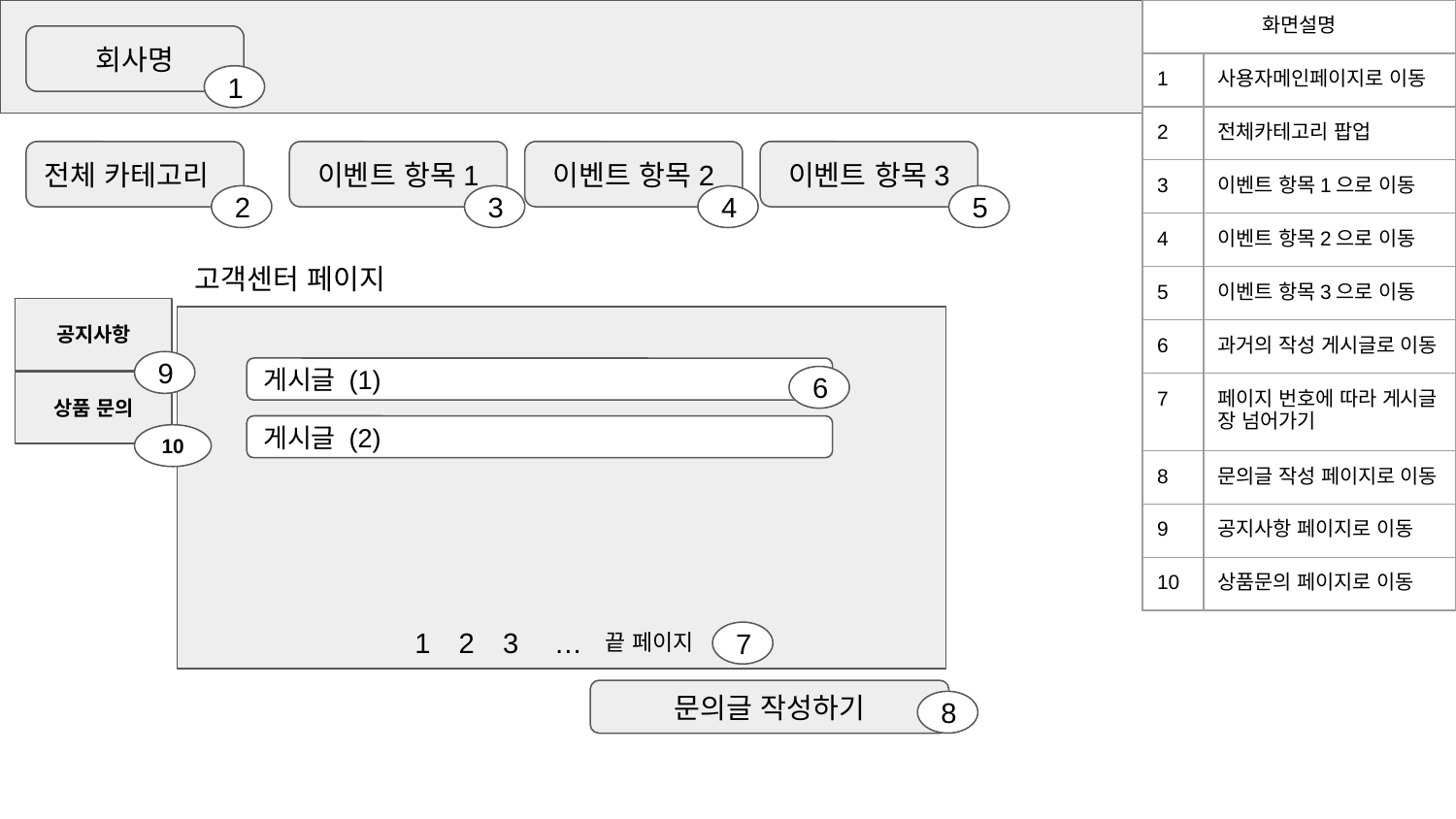

| 화면설명 |  |
| --- | --- |
| 1 | 사용자메인페이지로 이동 |
| 2 | 전체카테고리 팝업 |
| 3 | 이벤트 항목1으로 이동 |
| 4 | 이벤트 항목2으로 이동 |
| 5 | 이벤트 항목3으로 이동 |
| 6 | 과거의 작성 게시글로 이동 |
| 7 | 페이지 번호에 따라 게시글 장 넘어가기 |
| 8 | 문의글 작성 페이지로 이동 |
| 9 | 공지사항 페이지로 이동 |
| 10 | 상품문의 페이지로 이동 |
회사명
1
전체 카테고리
이벤트 항목1
이벤트 항목2
이벤트 항목3
4
2
3
5
고객센터 페이지
공지사항

9
게시글 (1)
6
상품 문의
게시글 (2)
10
1
2
3
…
끝 페이지
7
문의글 작성하기
8